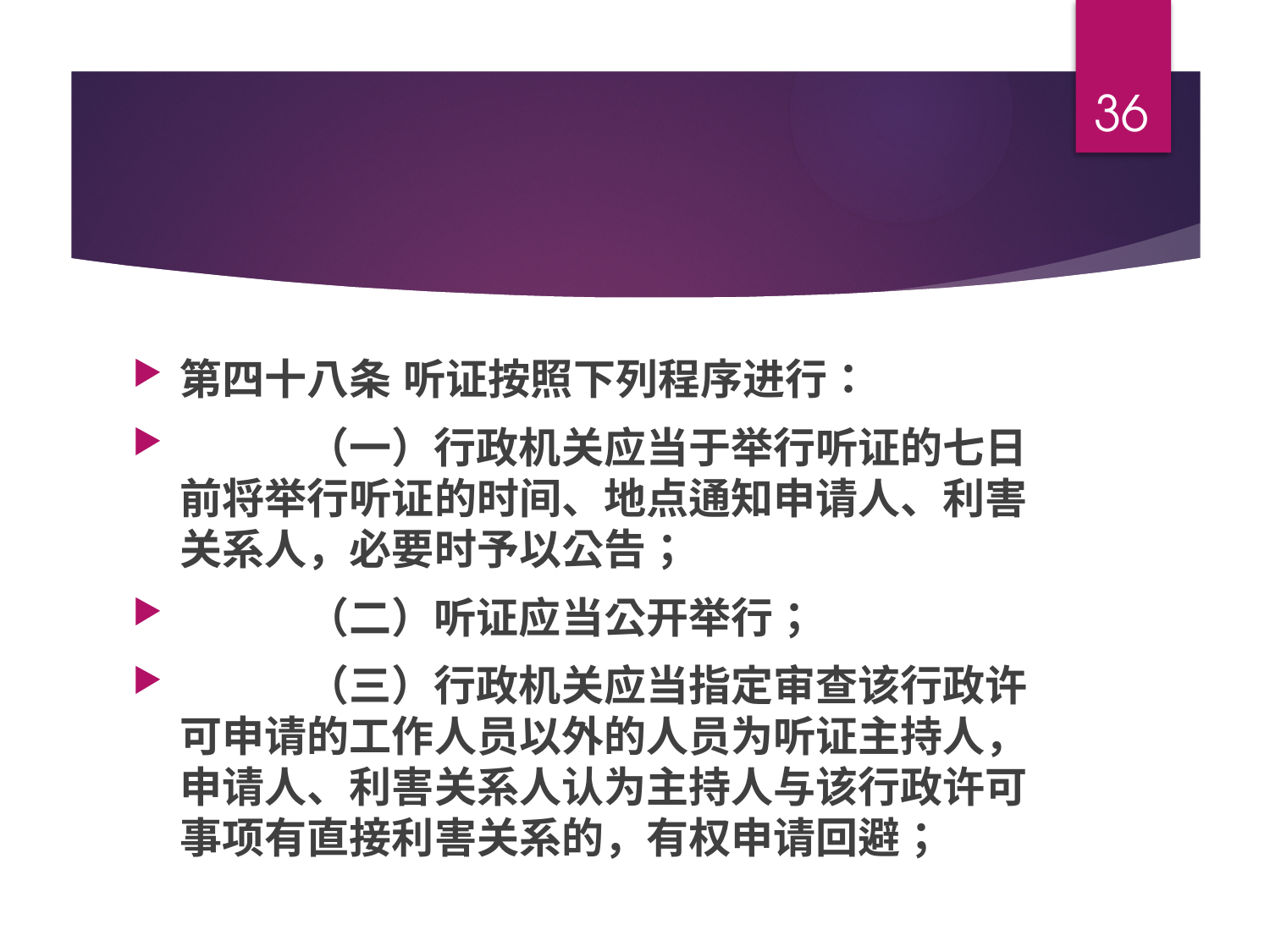

36
#
第四十八条 听证按照下列程序进行：
	（一）行政机关应当于举行听证的七日前将举行听证的时间、地点通知申请人、利害关系人，必要时予以公告；
	（二）听证应当公开举行；
	（三）行政机关应当指定审查该行政许可申请的工作人员以外的人员为听证主持人，申请人、利害关系人认为主持人与该行政许可事项有直接利害关系的，有权申请回避；